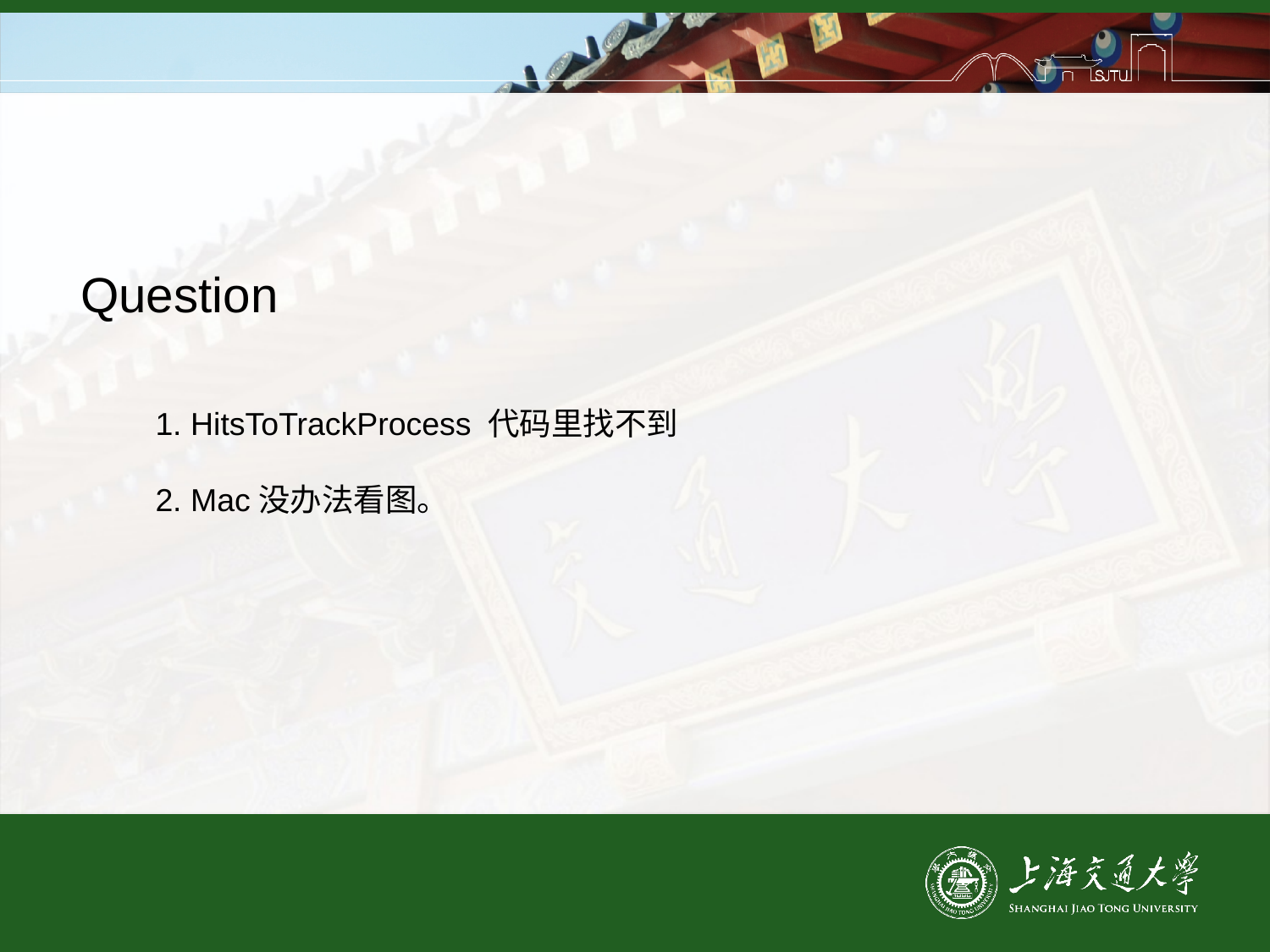

#
Question
1. HitsToTrackProcess 代码里找不到

2. Mac没办法看图。
8